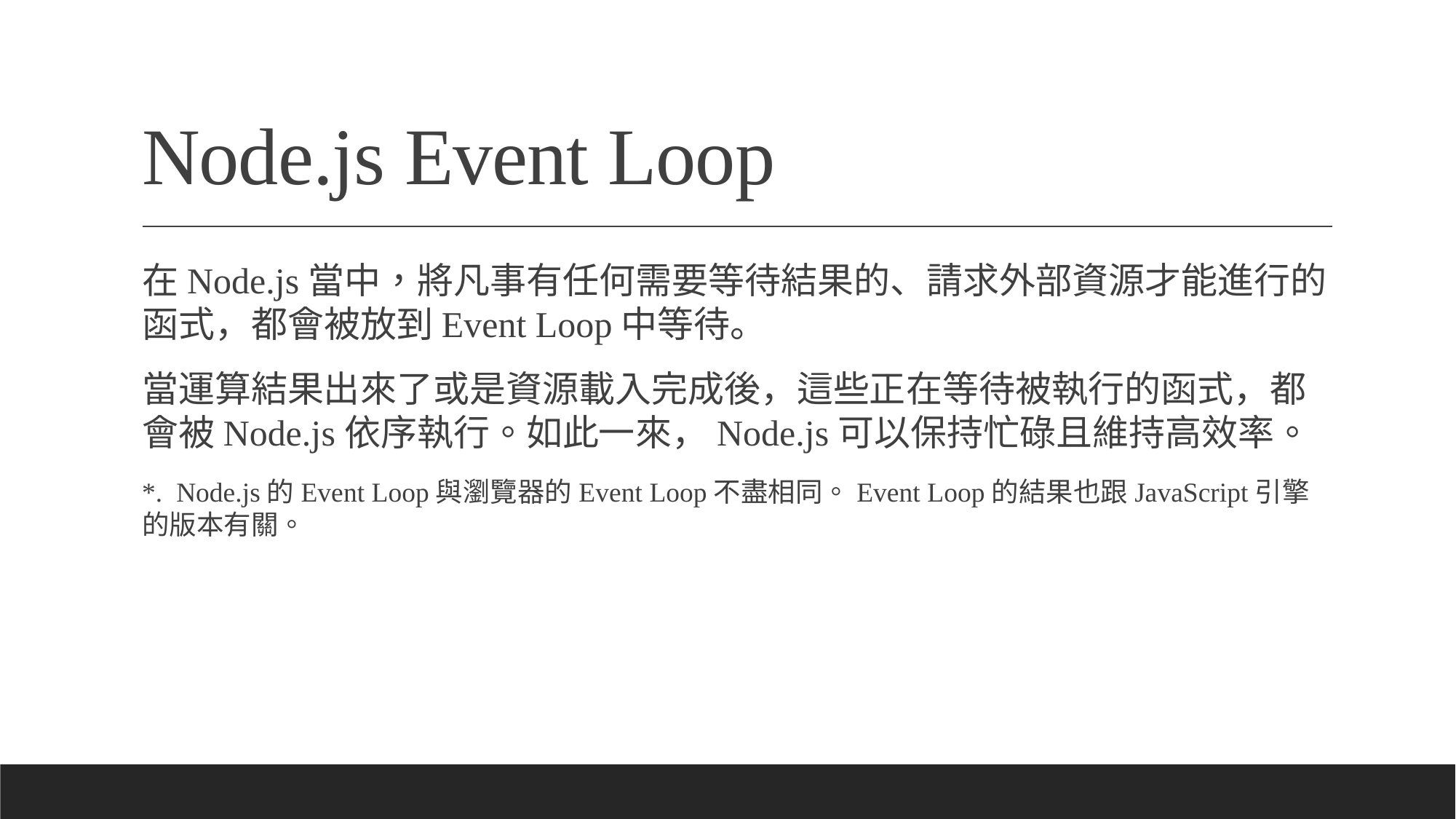

# Node.js Event Loop
在Node.js當中，將凡事有任何需要等待結果的、請求外部資源才能進行的函式，都會被放到Event Loop中等待。
當運算結果出來了或是資源載入完成後，這些正在等待被執行的函式，都會被Node.js依序執行。如此一來，Node.js可以保持忙碌且維持高效率。
*.  Node.js的Event Loop與瀏覽器的Event Loop不盡相同。Event Loop的結果也跟JavaScript引擎的版本有關。